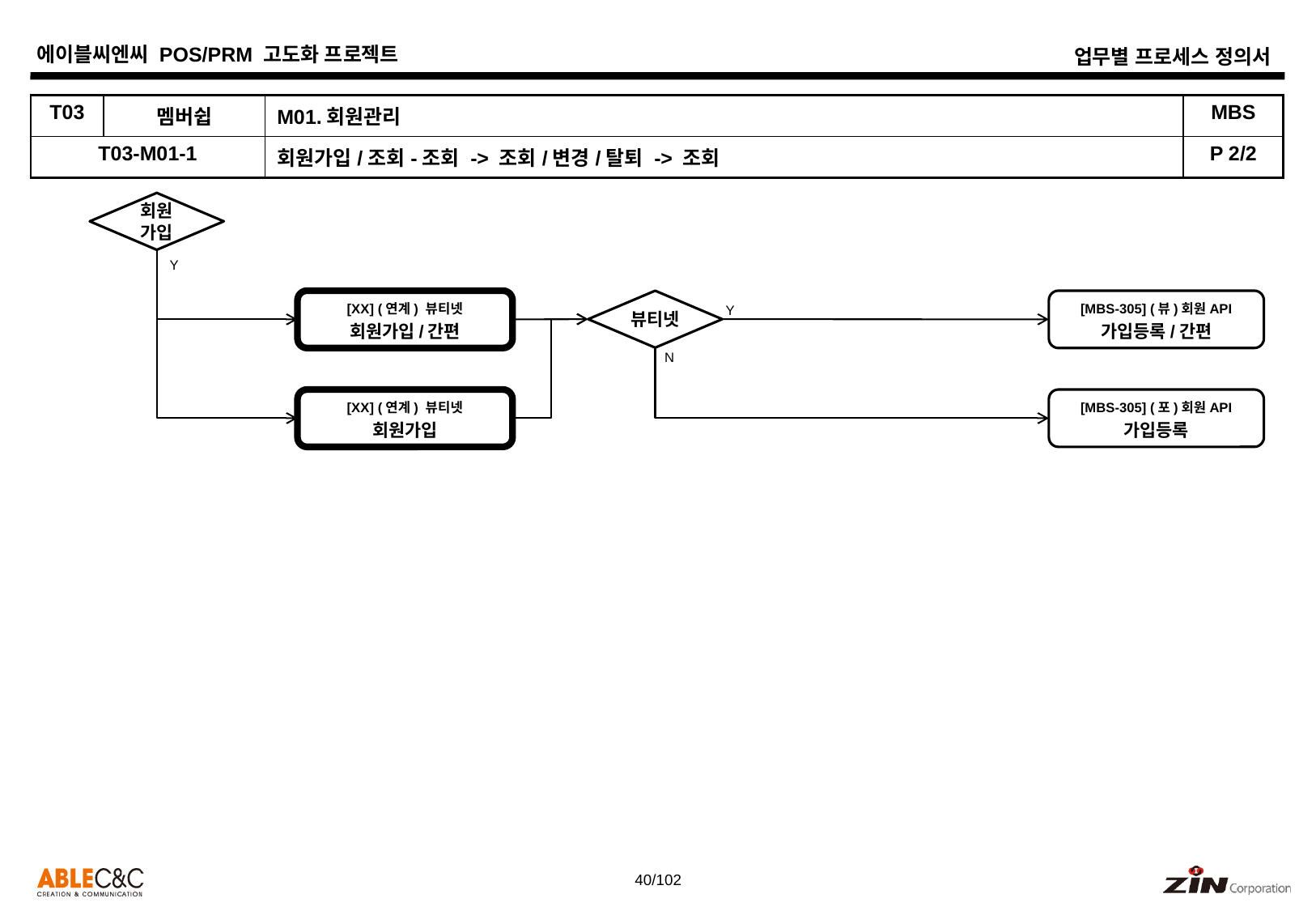

| T03 | 멤버쉽 | M01.회원관리 | MBS |
| --- | --- | --- | --- |
| T03-M01-1 |  | 회원가입/조회-조회 -> 조회/변경/탈퇴 -> 조회 | P 2/2 |
회원
가입
Y
[XX] (연계) 뷰티넷
회원가입/간편
뷰티넷
[MBS-305] (뷰)회원API
가입등록/간편
Y
N
[XX] (연계) 뷰티넷
회원가입
[MBS-305] (포)회원API
가입등록